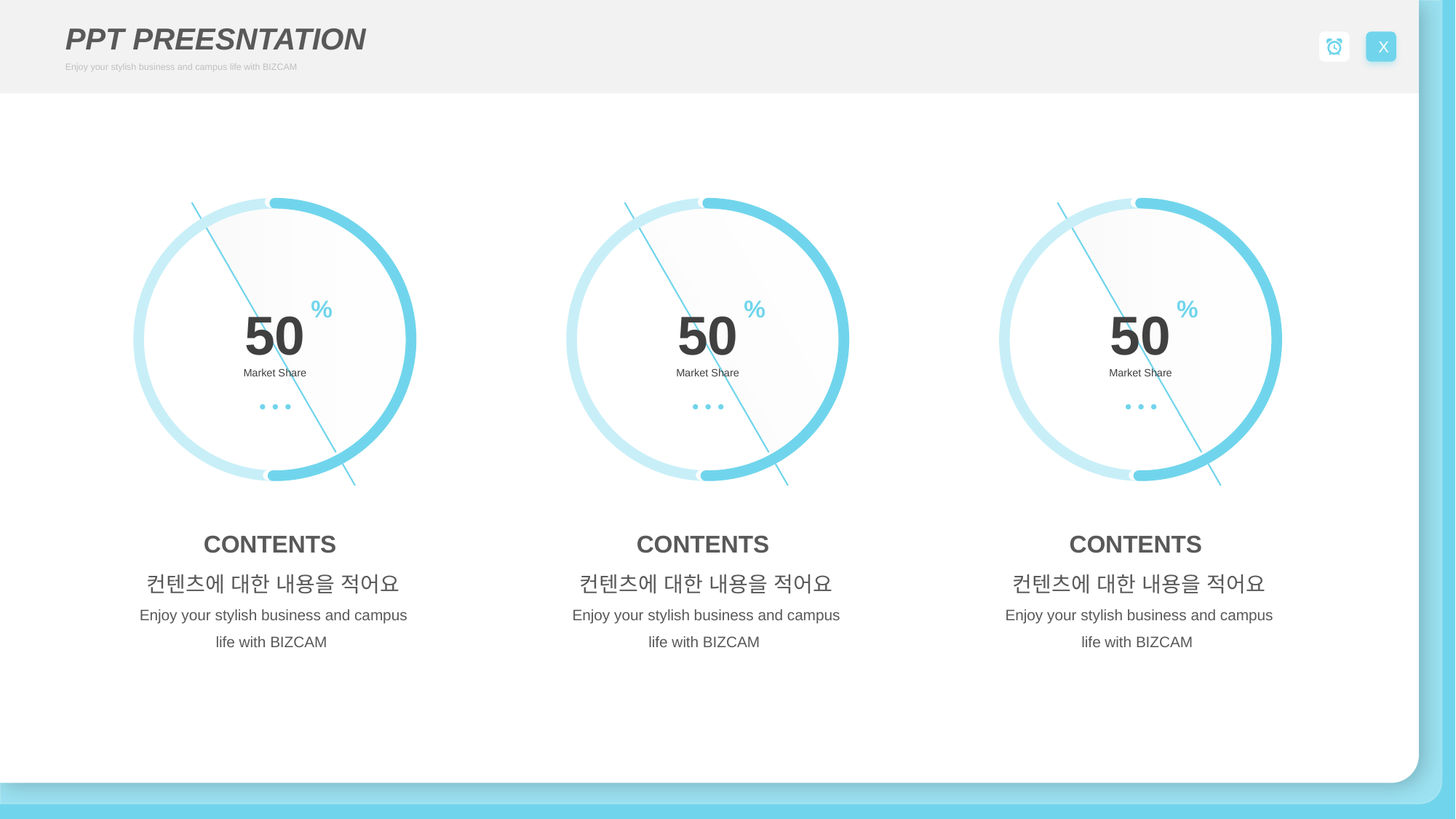

PPT PREESNTATION
Enjoy your stylish business and campus life with BIZCAM

X

50
Market Share

50
Market Share

50
Market Share

%
%
%

CONTENTS
컨텐츠에 대한 내용을 적어요
Enjoy your stylish business and campus life with BIZCAM
CONTENTS
컨텐츠에 대한 내용을 적어요
Enjoy your stylish business and campus life with BIZCAM
CONTENTS
컨텐츠에 대한 내용을 적어요
Enjoy your stylish business and campus life with BIZCAM